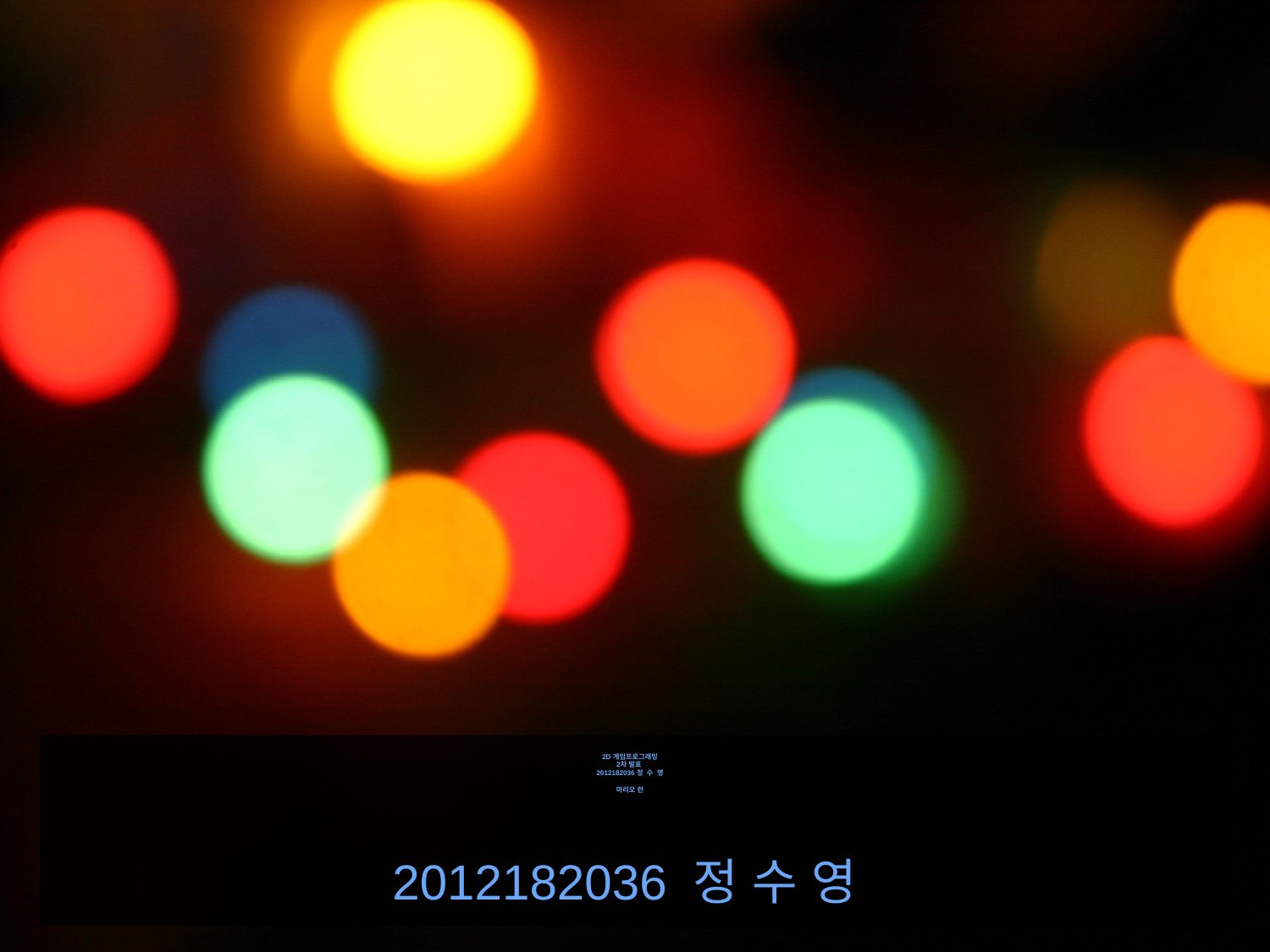

# 2D 게임프로그래밍 2차 발표 2012182036 정  수  영 마리오 런
2012182036 정 수 영